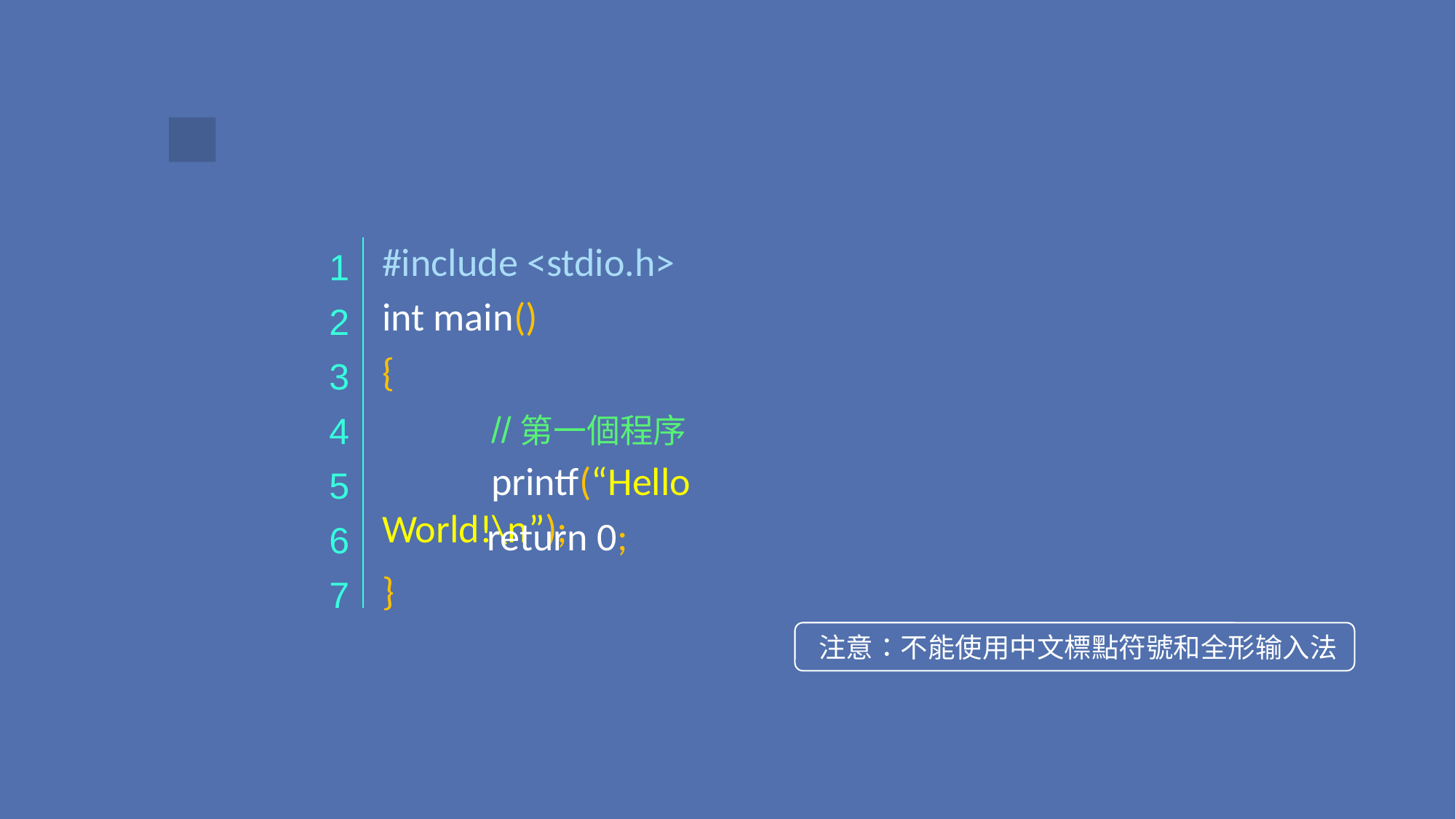

1
2
3
4
5
6
7
#include <stdio.h>
int main()
{
	//第一個程序
	printf(“Hello World!\n”);
	return 0;
}
注意：不能使用中文標點符號和全形输入法